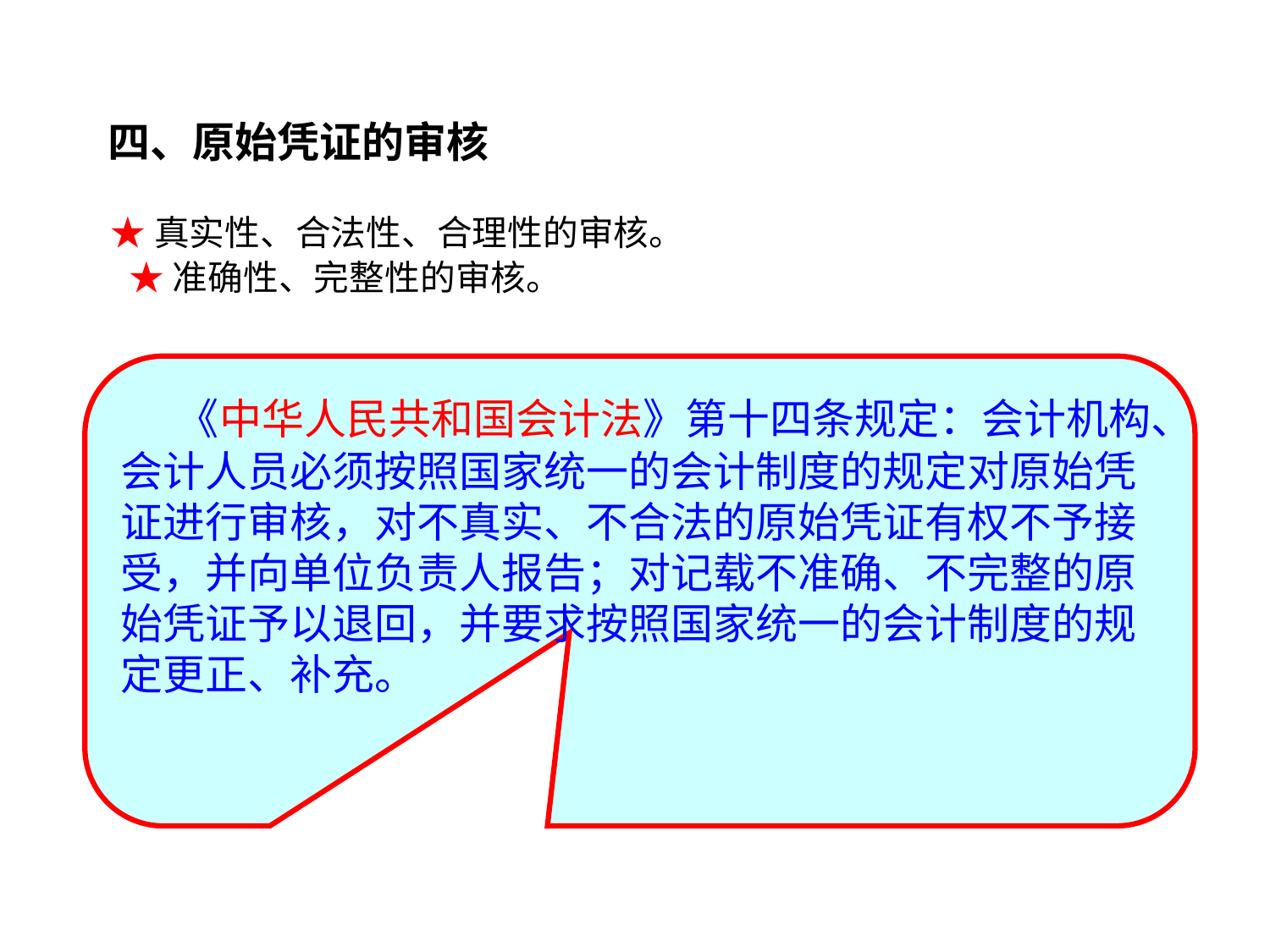

四、原始凭证的审核
 ★真实性、合法性、合理性的审核。
    ★准确性、完整性的审核。
    《中华人民共和国会计法》第十四条规定：会计机构、会计人员必须按照国家统一的会计制度的规定对原始凭证进行审核，对不真实、不合法的原始凭证有权不予接受，并向单位负责人报告；对记载不准确、不完整的原始凭证予以退回，并要求按照国家统一的会计制度的规定更正、补充。